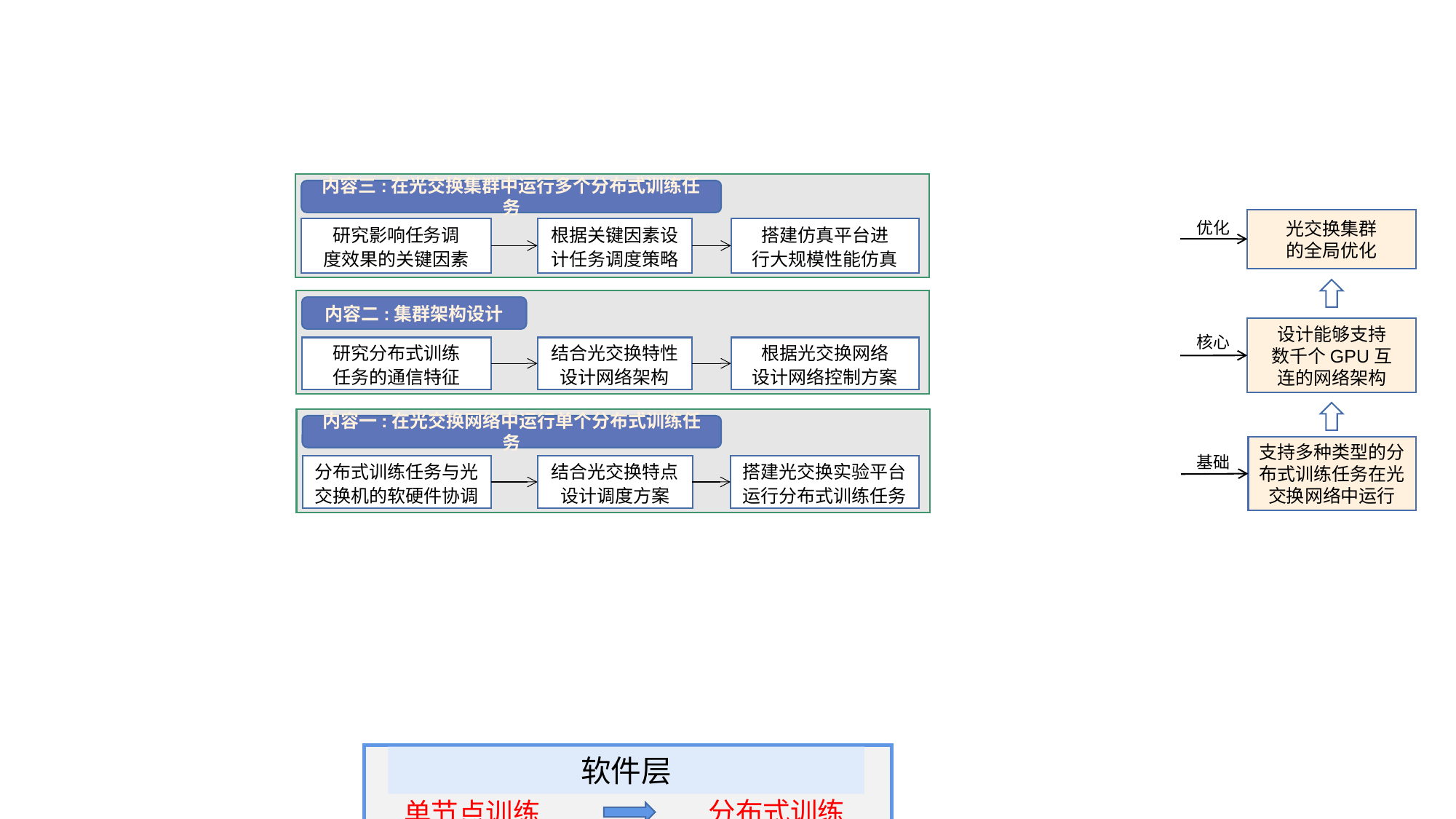

内容三:在光交换集群中运行多个分布式训练任务
光交换集群
的全局优化
优化
研究影响任务调
度效果的关键因素
根据关键因素设计任务调度策略
搭建仿真平台进
行大规模性能仿真

内容二:集群架构设计
设计能够支持
数千个GPU互
连的网络架构
研究内容
核心
结合光交换特性设计网络架构
根据光交换网络
设计网络控制方案
研究分布式训练
任务的通信特征
目标

内容一:在光交换网络中运行单个分布式训练任务
支持多种类型的分布式训练任务在光交换网络中运行
基础
分布式训练任务与光交换机的软硬件协调
结合光交换特点设计调度方案
搭建光交换实验平台
运行分布式训练任务

软件层
单节点训练
分布式训练

协议
流水线
数据/模型/混合并行

平台层
小任务
大任务

资源分配隔离
Gang调度
多租户

基础设施层
纯电Clos网络
光电混合网络

提升带宽
简化运维
降低功耗